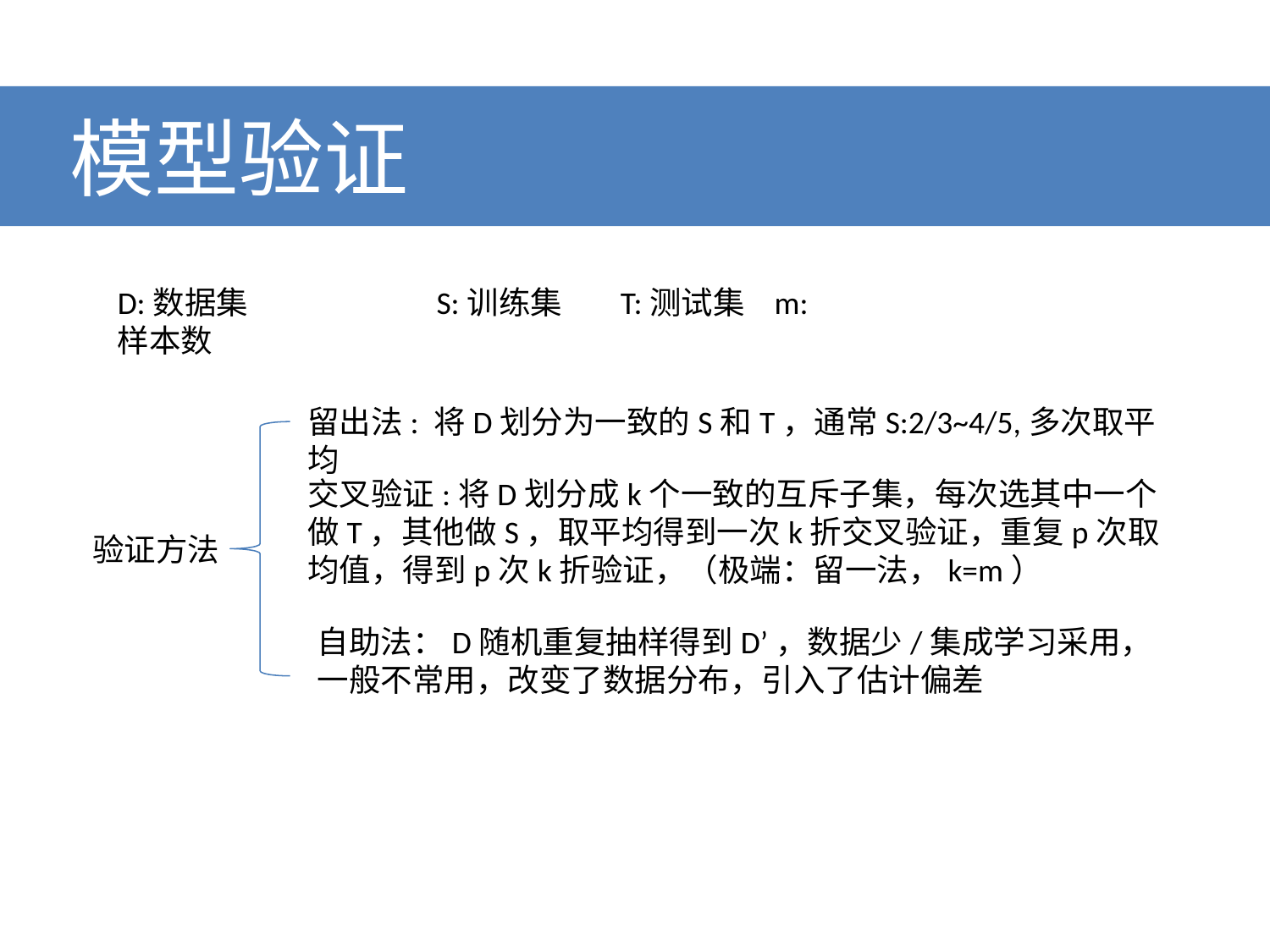

# 模型验证
D:数据集	        S:训练集       T:测试集   m:样本数
留出法: 将D划分为一致的S和T，通常S:2/3~4/5,多次取平均

交叉验证:将D划分成k个一致的互斥子集，每次选其中一个做T，其他做S，取平均得到一次k折交叉验证，重复p次取均值，得到p次k折验证，（极端：留一法，k=m）
验证方法
自助法：D随机重复抽样得到D’，数据少/集成学习采用，一般不常用，改变了数据分布，引入了估计偏差